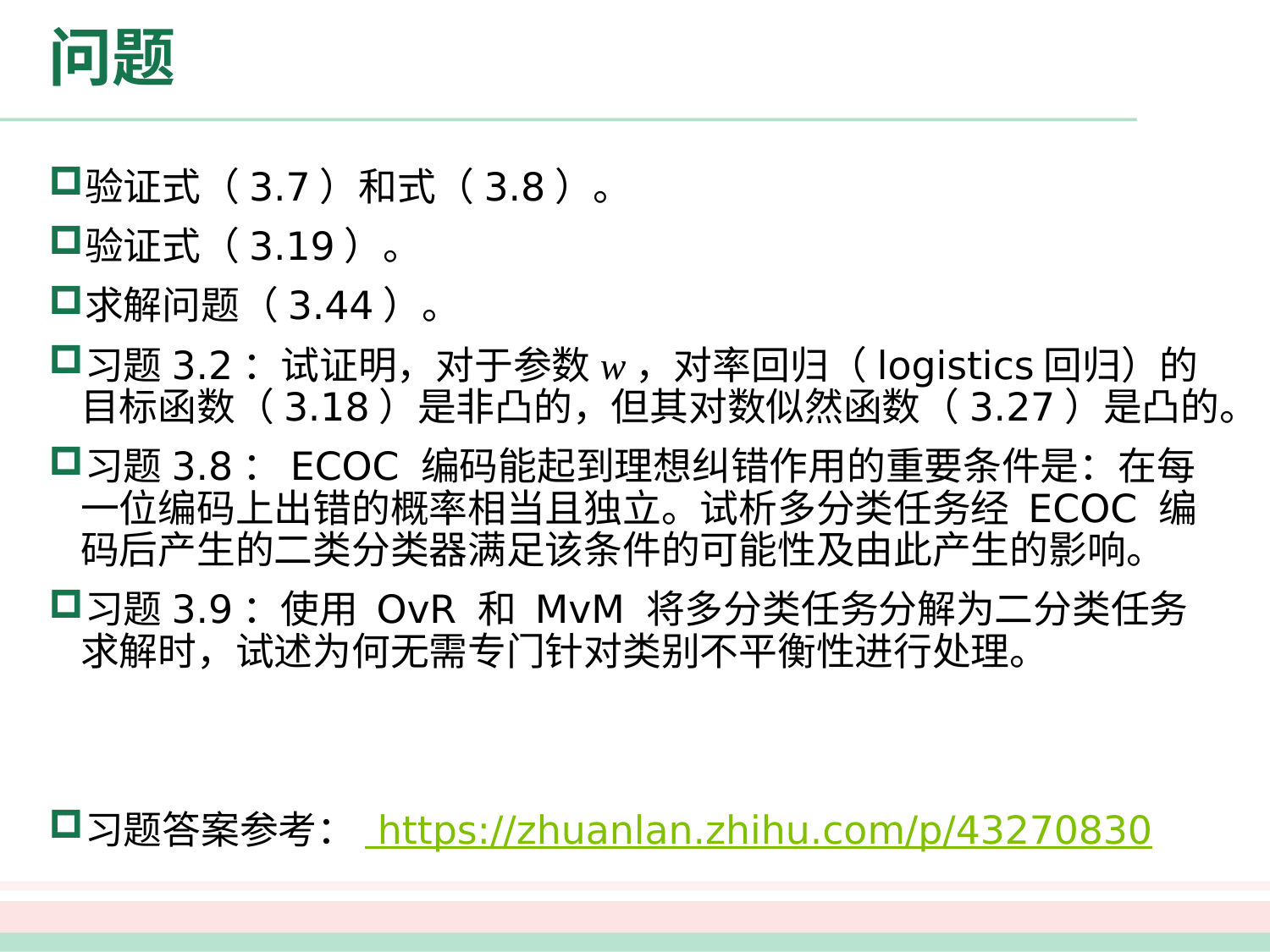

# 问题
验证式（3.7）和式（3.8）。
验证式（3.19）。
求解问题（3.44）。
习题3.2：试证明，对于参数w，对率回归（logistics回归）的目标函数（3.18）是非凸的，但其对数似然函数（3.27）是凸的。
习题3.8：ECOC 编码能起到理想纠错作用的重要条件是：在每一位编码上出错的概率相当且独立。试析多分类任务经 ECOC 编码后产生的二类分类器满足该条件的可能性及由此产生的影响。
习题3.9：使用 OvR 和 MvM 将多分类任务分解为二分类任务求解时，试述为何无需专门针对类别不平衡性进行处理。

习题答案参考： https://zhuanlan.zhihu.com/p/43270830